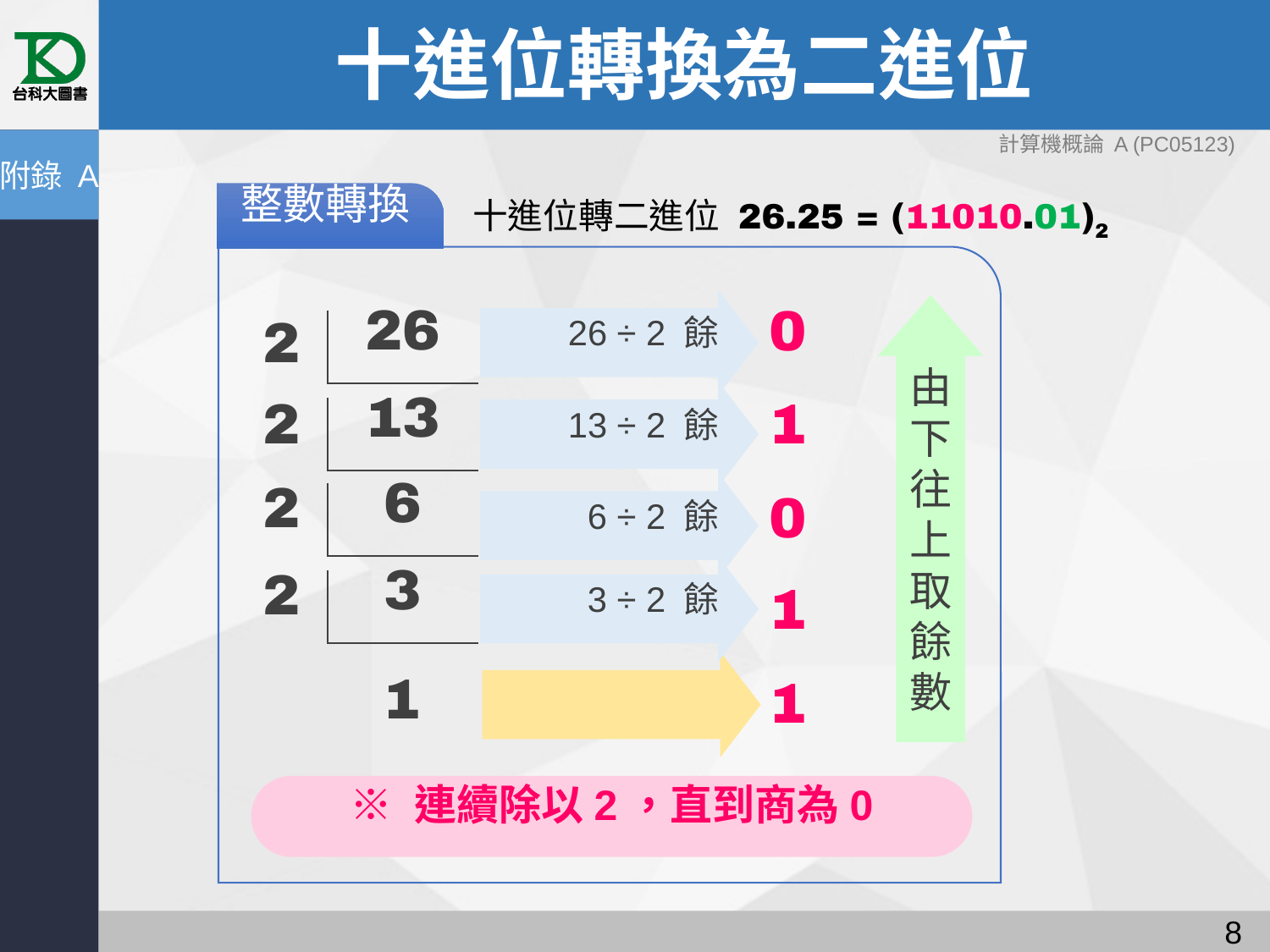

# 十進位轉換為二進位
計算機概論 A (PC05123)
附錄 A
整數轉換

0
26 ÷ 2 餘
2
26
2
13 ÷ 2 餘
1
13
2
由下往上取餘數
6 ÷ 2 餘
0
6
2
3 ÷ 2 餘
1
3

1
1
※ 連續除以2，直到商為0
十進位轉二進位 26.25 = (11010.01)2
8